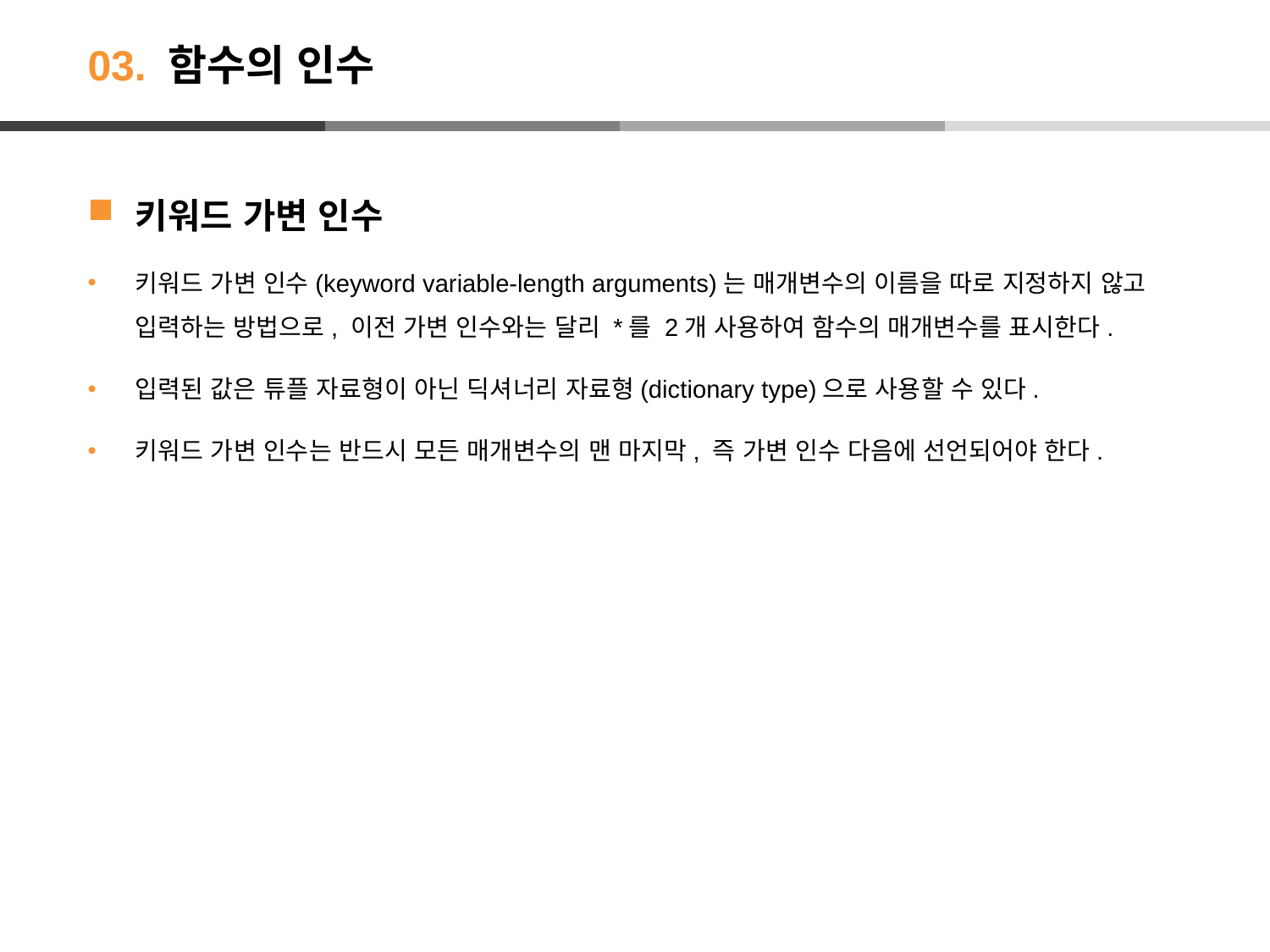

# 03. 함수의 인수
키워드 가변 인수
키워드 가변 인수(keyword variable-length arguments)는 매개변수의 이름을 따로 지정하지 않고 입력하는 방법으로, 이전 가변 인수와는 달리 *를 2개 사용하여 함수의 매개변수를 표시한다.
입력된 값은 튜플 자료형이 아닌 딕셔너리 자료형(dictionary type)으로 사용할 수 있다.
키워드 가변 인수는 반드시 모든 매개변수의 맨 마지막, 즉 가변 인수 다음에 선언되어야 한다.